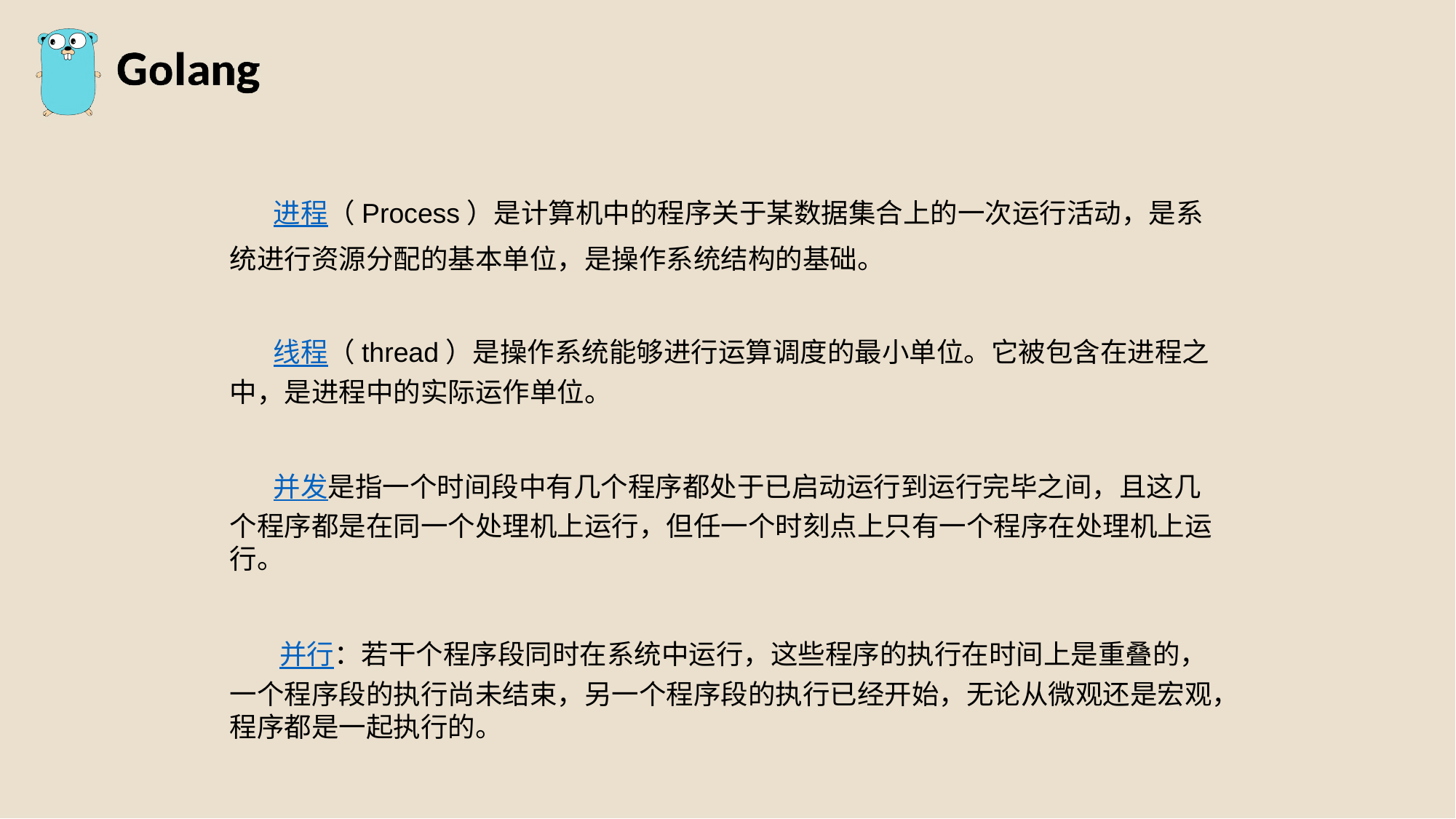

进程（Process）是计算机中的程序关于某数据集合上的一次运行活动，是系统进行资源分配的基本单位，是操作系统结构的基础。
      线程（thread）是操作系统能够进行运算调度的最小单位。它被包含在进程之中，是进程中的实际运作单位。
      并发是指一个时间段中有几个程序都处于已启动运行到运行完毕之间，且这几个程序都是在同一个处理机上运行，但任一个时刻点上只有一个程序在处理机上运行。
       并行：若干个程序段同时在系统中运行，这些程序的执行在时间上是重叠的，一个程序段的执行尚未结束，另一个程序段的执行已经开始，无论从微观还是宏观，程序都是一起执行的。